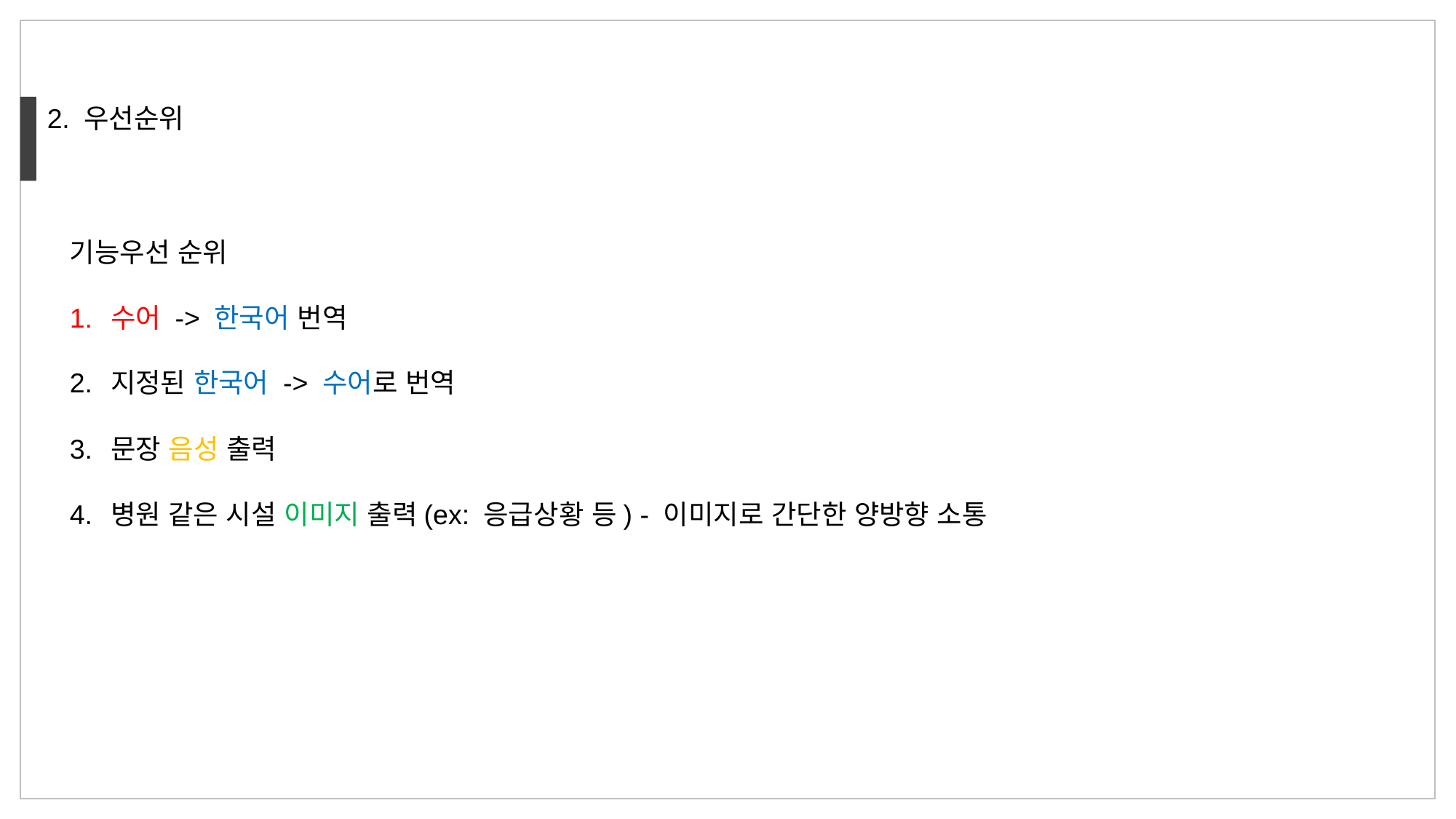

2. 우선순위

기능우선 순위

수어 -> 한국어 번역

지정된 한국어 -> 수어로 번역

문장 음성 출력

병원 같은 시설 이미지 출력(ex: 응급상황 등) - 이미지로 간단한 양방향 소통